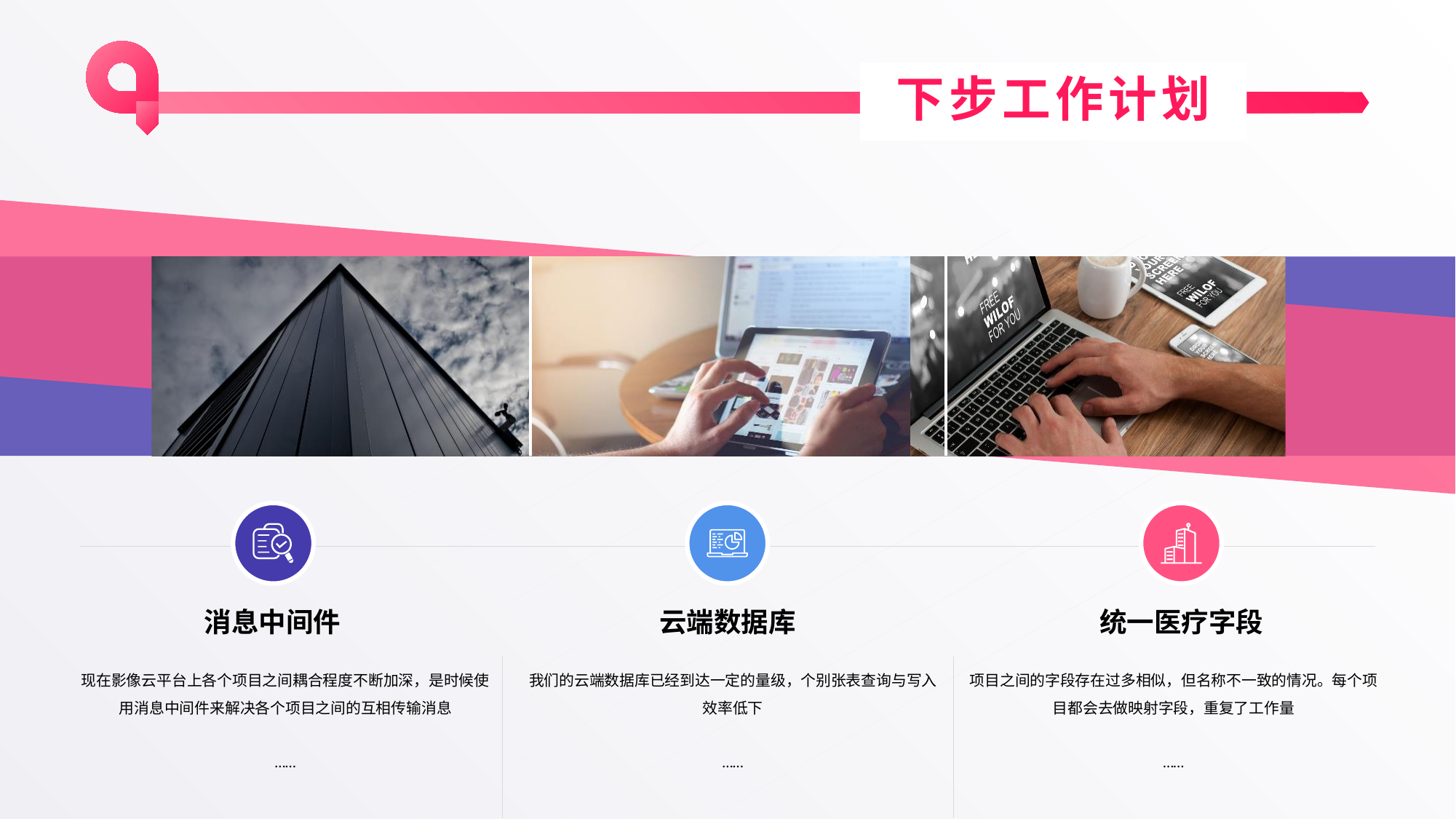

下步工作计划

消息中间件
云端数据库
统一医疗字段
现在影像云平台上各个项目之间耦合程度不断加深，是时候使用消息中间件来解决各个项目之间的互相传输消息

……
我们的云端数据库已经到达一定的量级，个别张表查询与写入效率低下

……
项目之间的字段存在过多相似，但名称不一致的情况。每个项目都会去做映射字段，重复了工作量

……